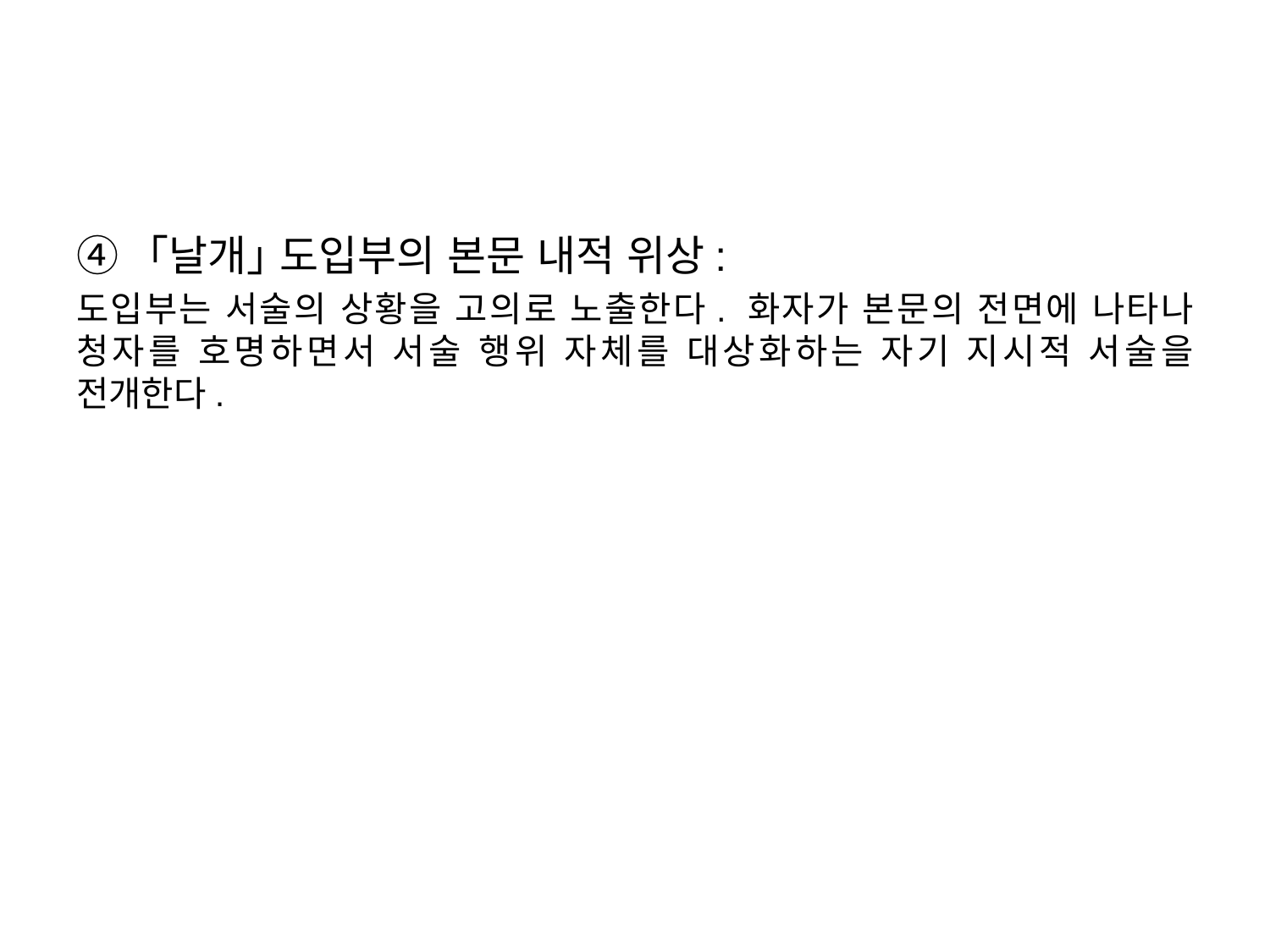

｢날개｣ 도입부의 본문 내적 위상:
도입부는 서술의 상황을 고의로 노출한다. 화자가 본문의 전면에 나타나 청자를 호명하면서 서술 행위 자체를 대상화하는 자기 지시적 서술을 전개한다.